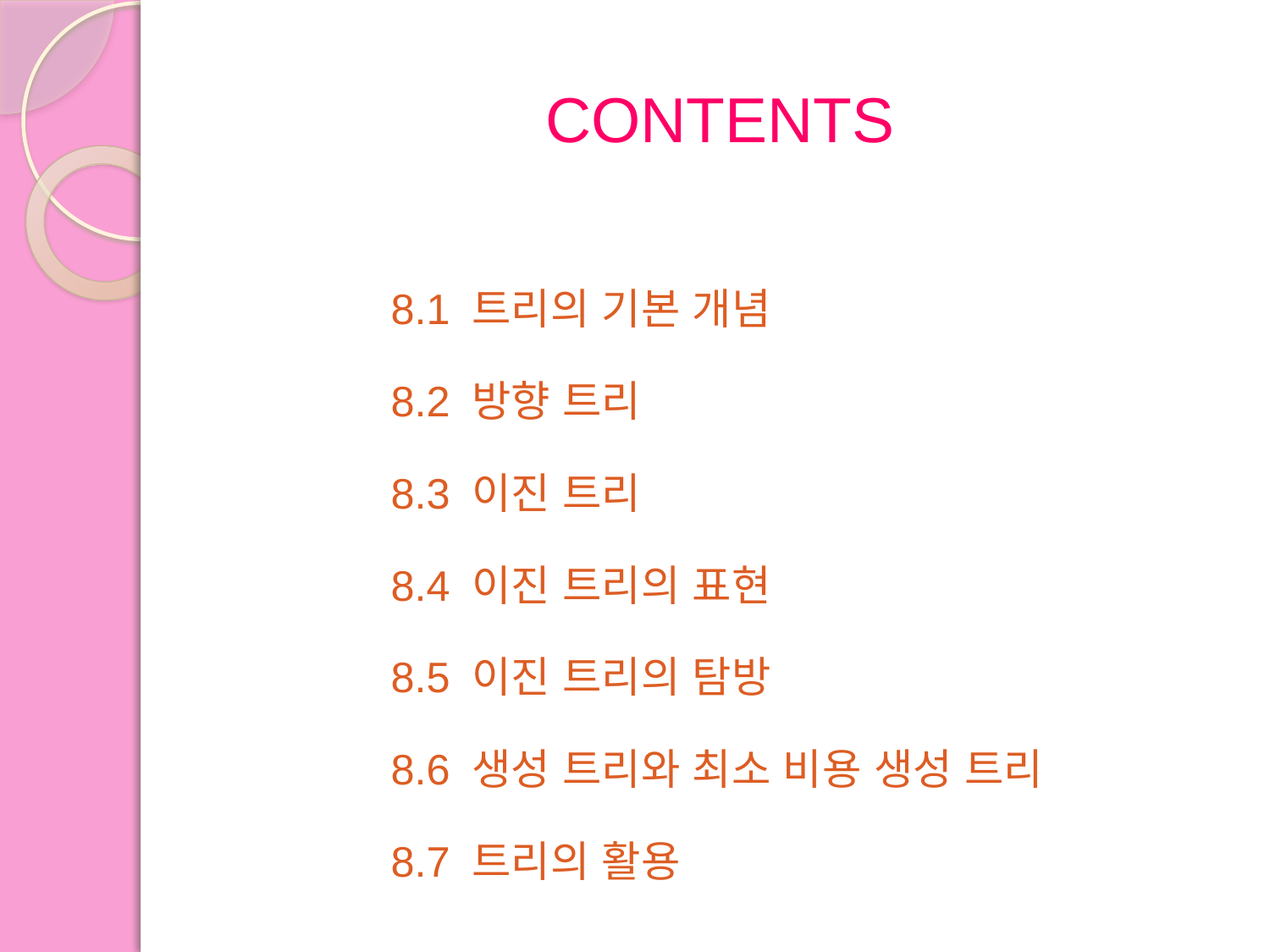

# CONTENTS
8.1 트리의 기본 개념

8.2 방향 트리

8.3 이진 트리

8.4 이진 트리의 표현

8.5 이진 트리의 탐방

8.6 생성 트리와 최소 비용 생성 트리

8.7 트리의 활용